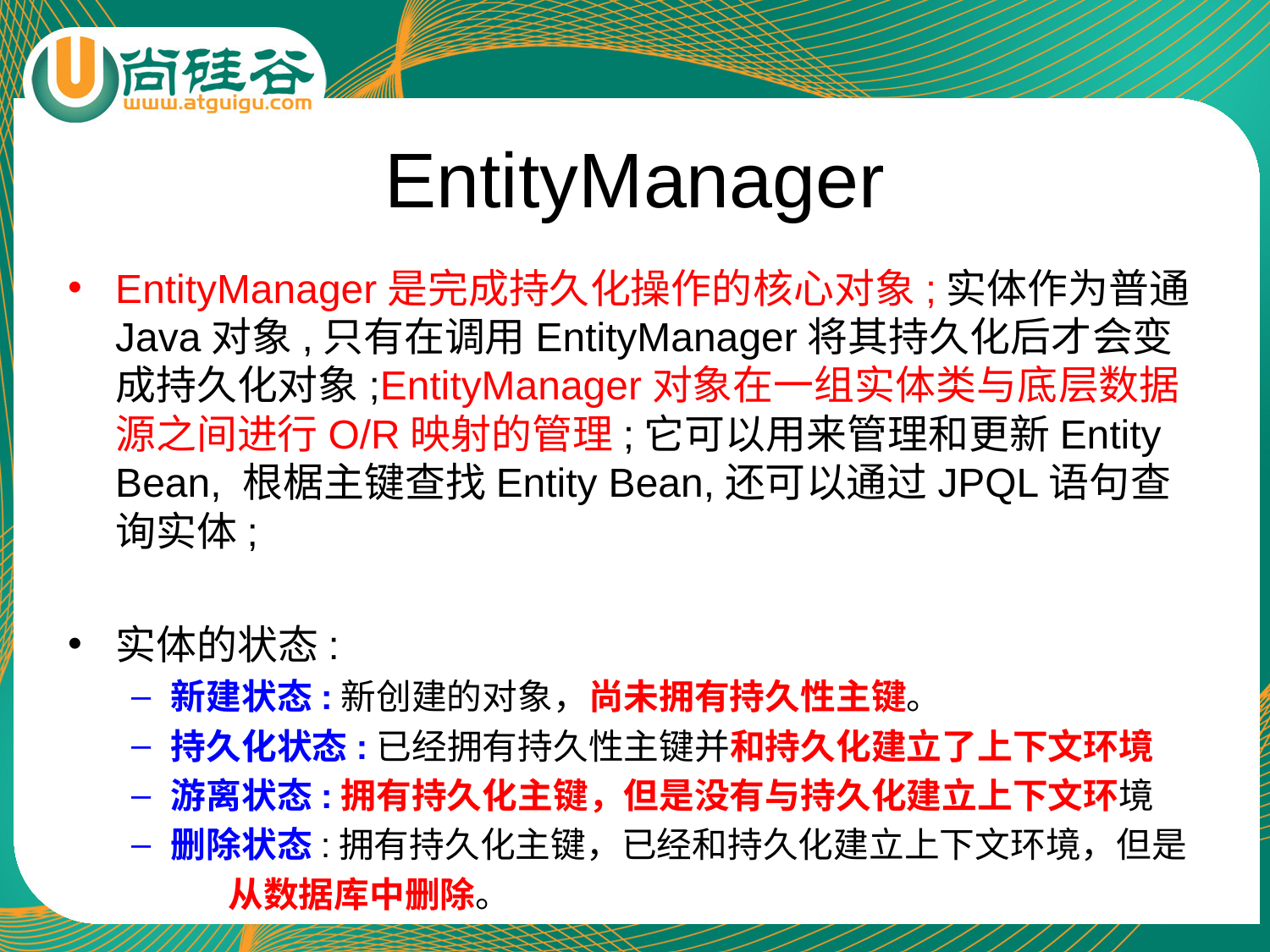

# EntityManager
EntityManager是完成持久化操作的核心对象;实体作为普通 Java对象,只有在调用EntityManager将其持久化后才会变成持久化对象;EntityManager对象在一组实体类与底层数据源之间进行O/R映射的管理;它可以用来管理和更新Entity Bean, 根椐主键查找Entity Bean,还可以通过JPQL语句查询实体;

实体的状态:
新建状态:新创建的对象，尚未拥有持久性主键。
持久化状态:已经拥有持久性主键并和持久化建立了上下文环境
游离状态:拥有持久化主键，但是没有与持久化建立上下文环境
删除状态:拥有持久化主键，已经和持久化建立上下文环境，但是
           从数据库中删除。